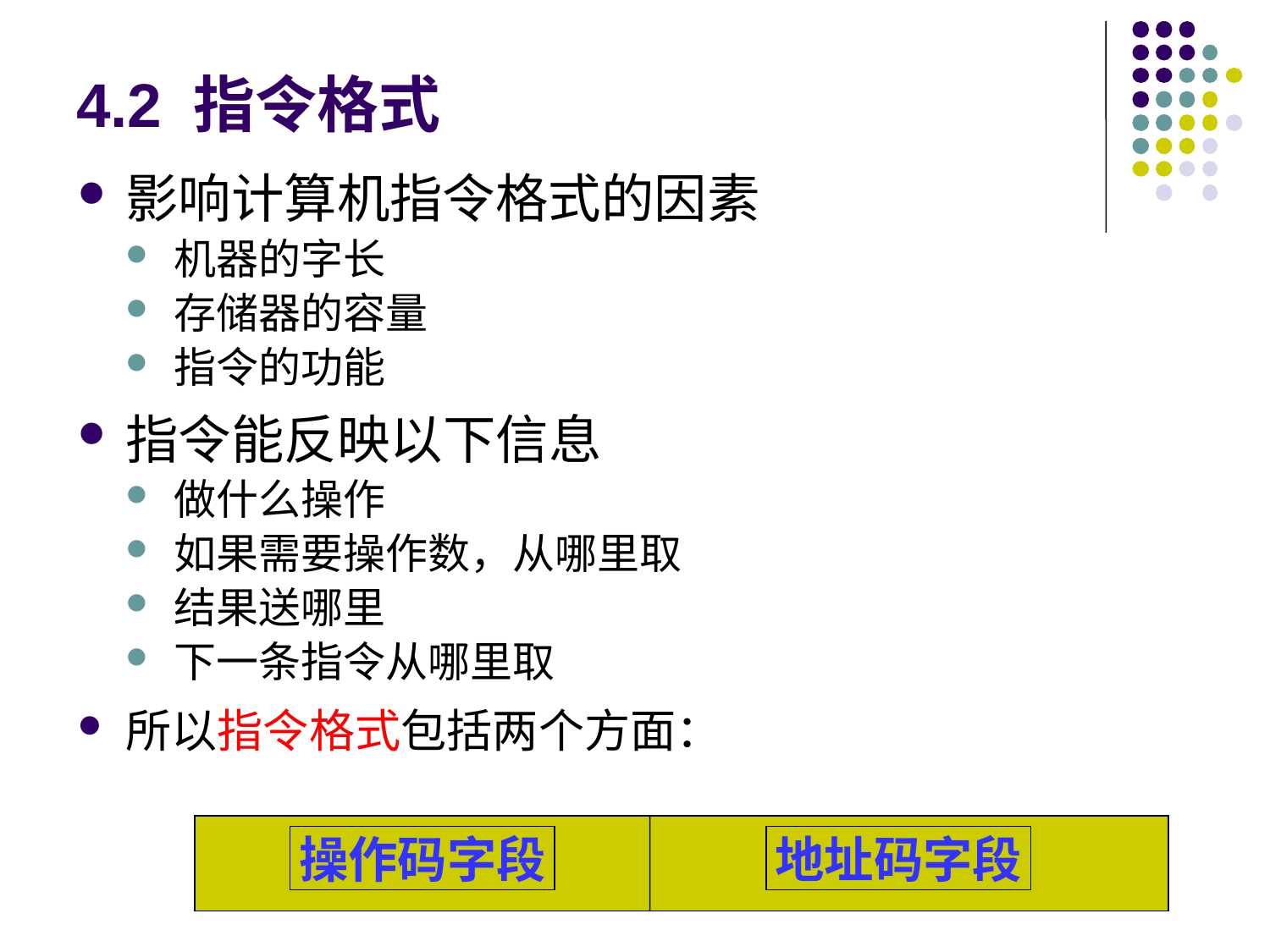

# 4.2 指令格式
影响计算机指令格式的因素
机器的字长
存储器的容量
指令的功能
指令能反映以下信息
做什么操作
如果需要操作数，从哪里取
结果送哪里
下一条指令从哪里取
所以指令格式包括两个方面：

操作码字段
地址码字段
13